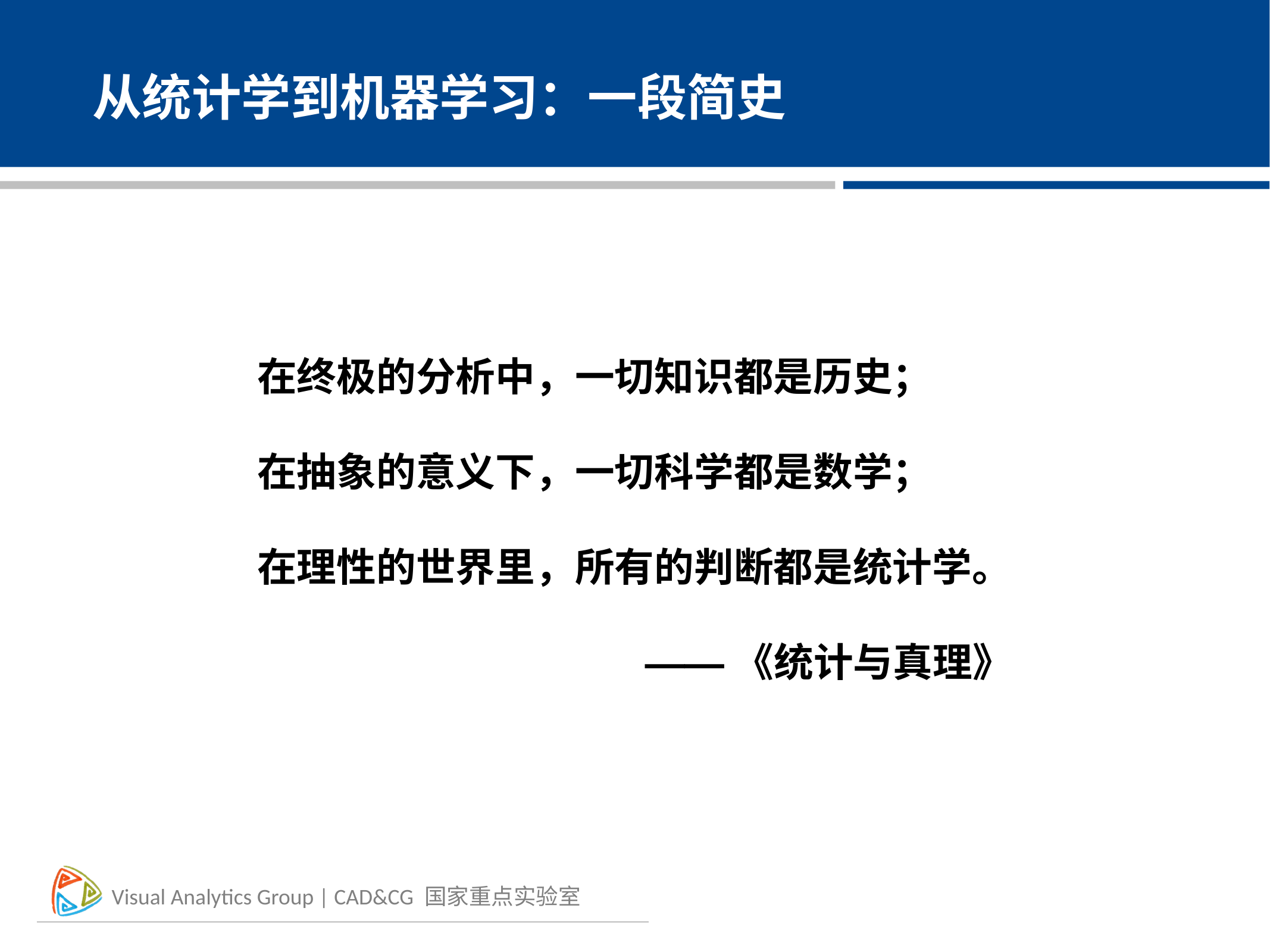

# 从统计学到机器学习：一段简史
在终极的分析中，一切知识都是历史；

在抽象的意义下，一切科学都是数学；

在理性的世界里，所有的判断都是统计学。

——《统计与真理》